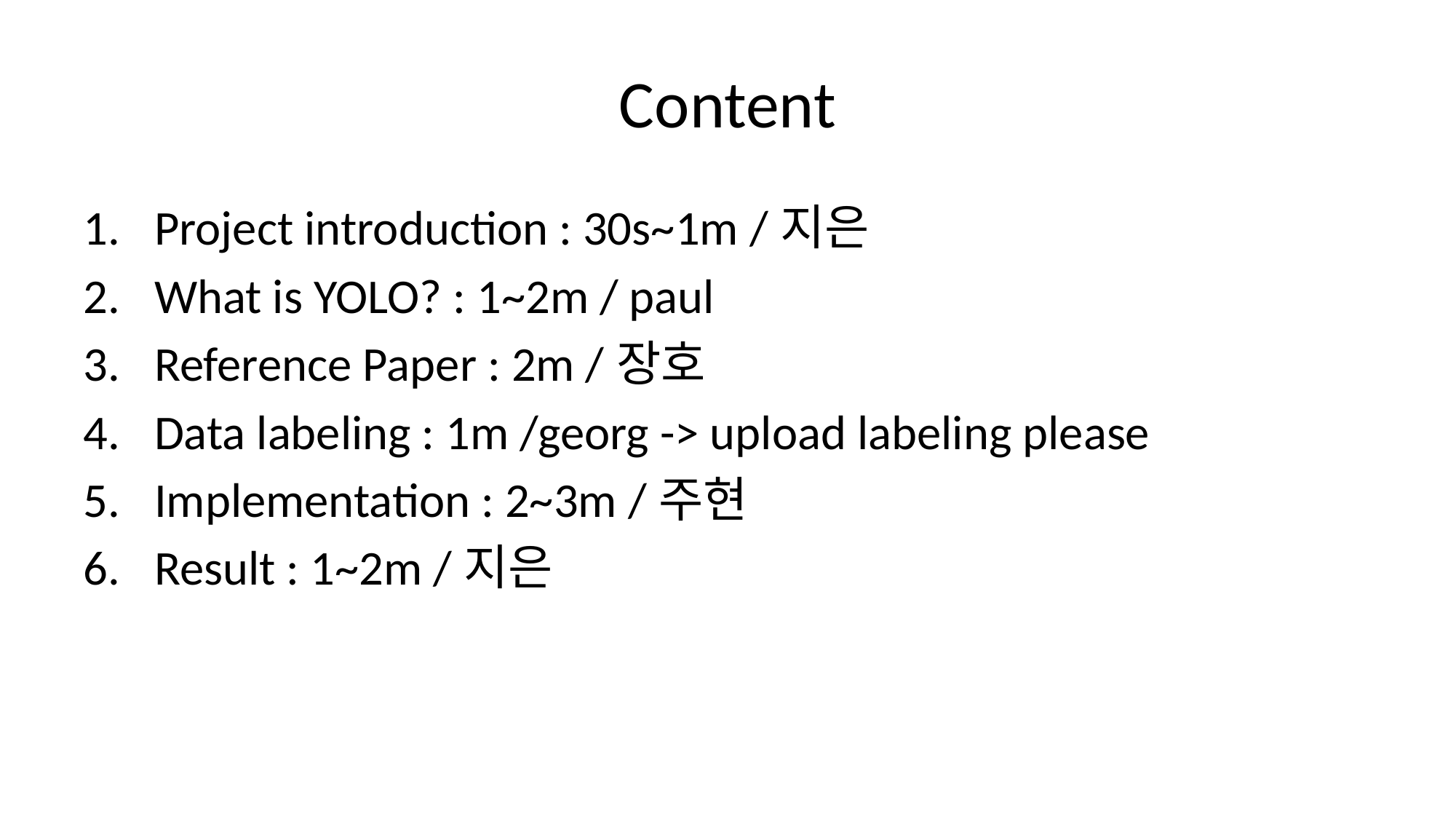

# Content
Project introduction : 30s~1m /지은
What is YOLO? : 1~2m / paul
Reference Paper : 2m /장호
Data labeling : 1m /georg -> upload labeling please
Implementation : 2~3m /주현
Result : 1~2m /지은